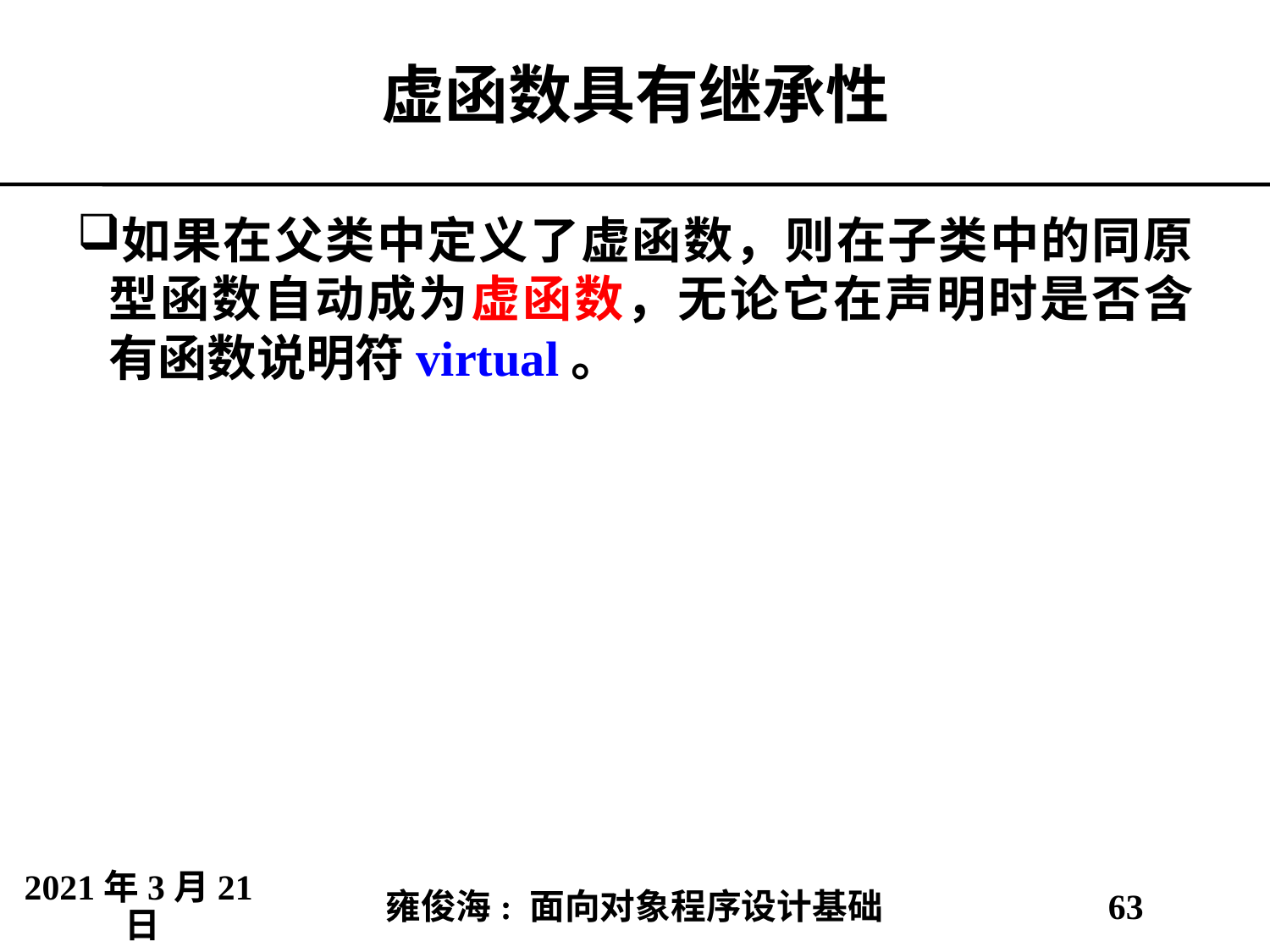

# 虚函数具有继承性

如果在父类中定义了虚函数，则在子类中的同原型函数自动成为虚函数，无论它在声明时是否含有函数说明符virtual。
2021年3月21日
雍俊海: 面向对象程序设计基础
63